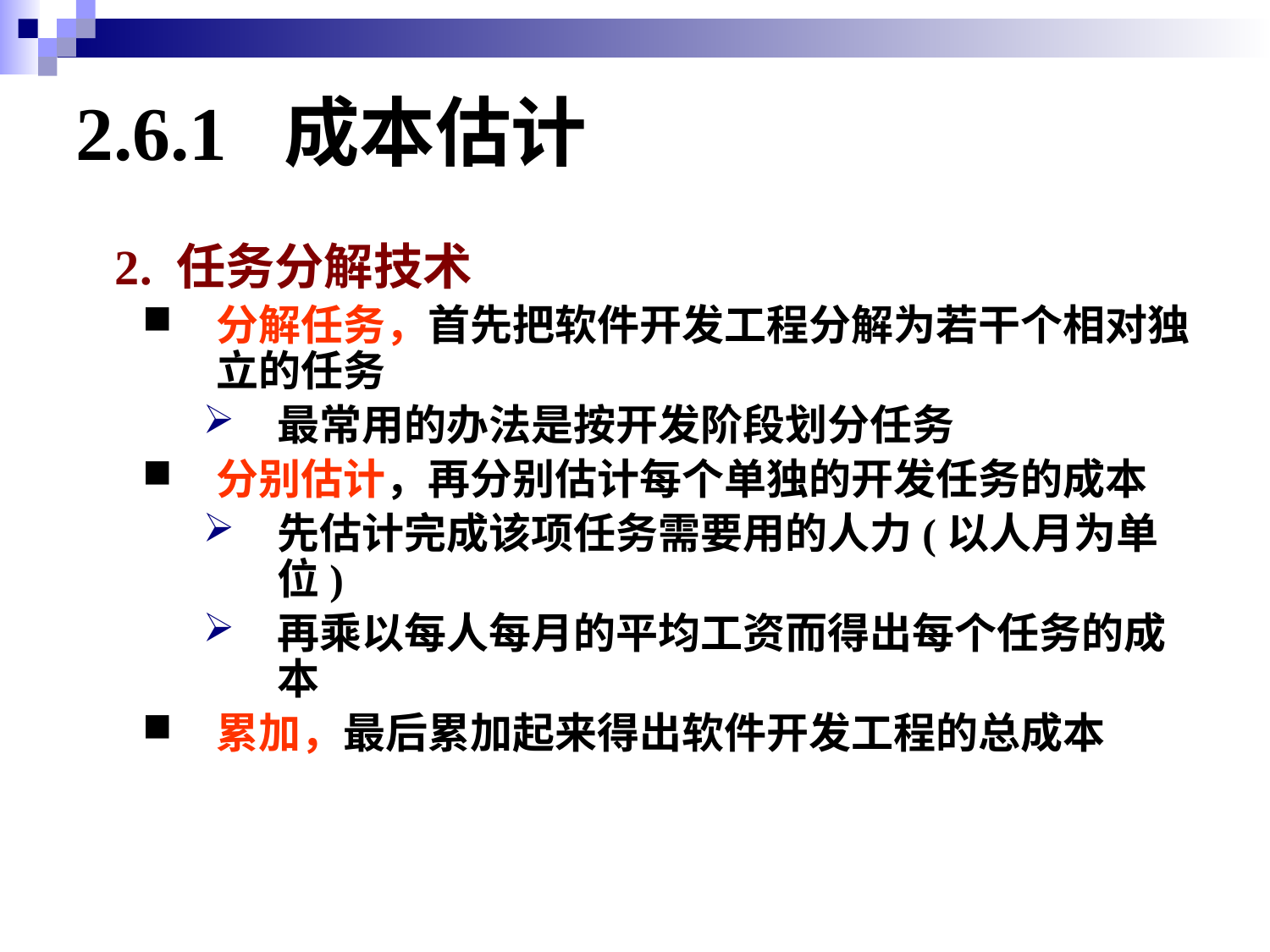

# 2.6.1  成本估计
2. 任务分解技术
分解任务，首先把软件开发工程分解为若干个相对独立的任务
最常用的办法是按开发阶段划分任务
分别估计，再分别估计每个单独的开发任务的成本
先估计完成该项任务需要用的人力(以人月为单位)
再乘以每人每月的平均工资而得出每个任务的成本
累加，最后累加起来得出软件开发工程的总成本